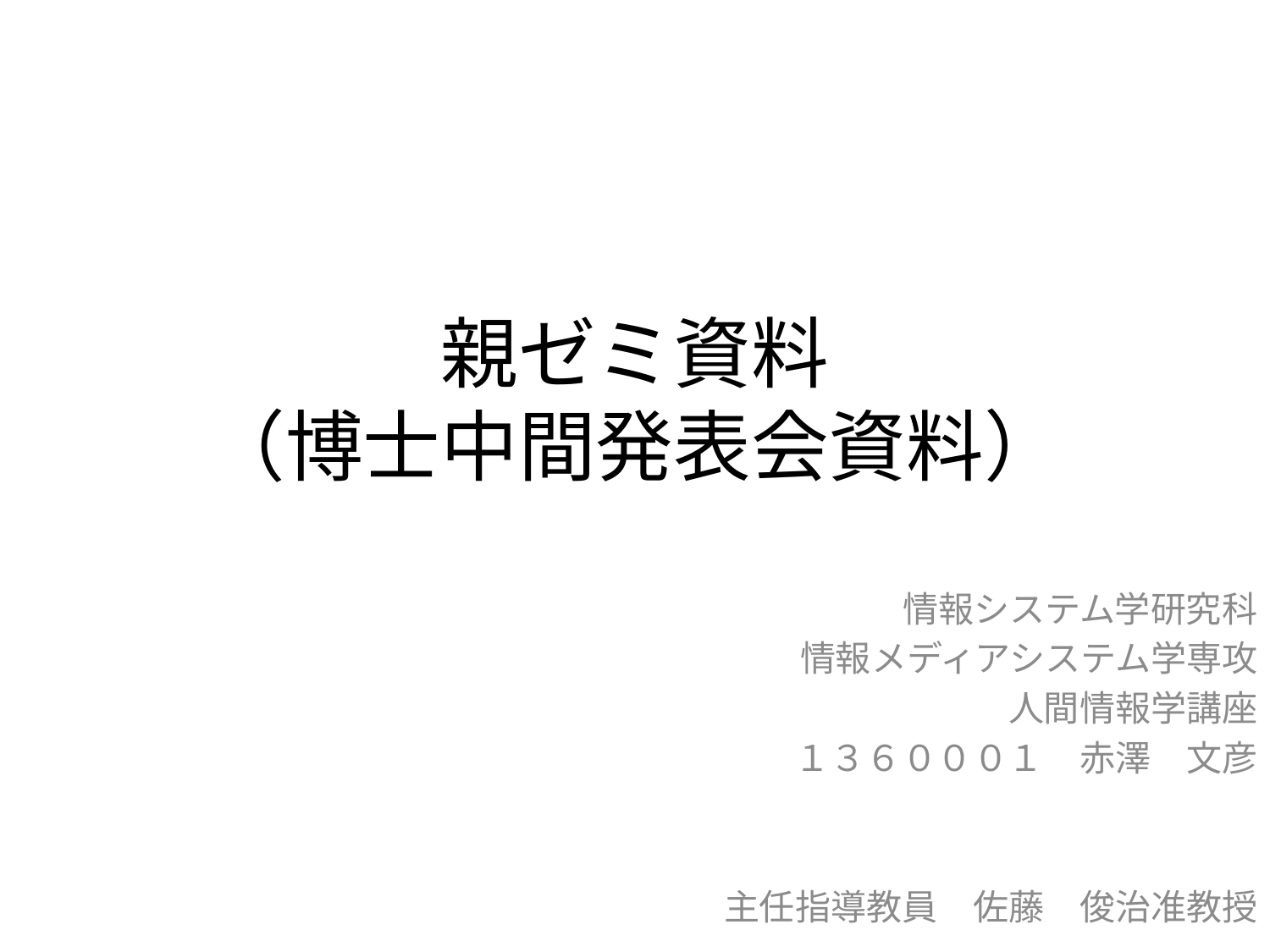

# 親ゼミ資料 （博士中間発表会資料）
情報システム学研究科
情報メディアシステム学専攻
人間情報学講座
１３６０００１　赤澤　文彦

主任指導教員　佐藤　俊治准教授